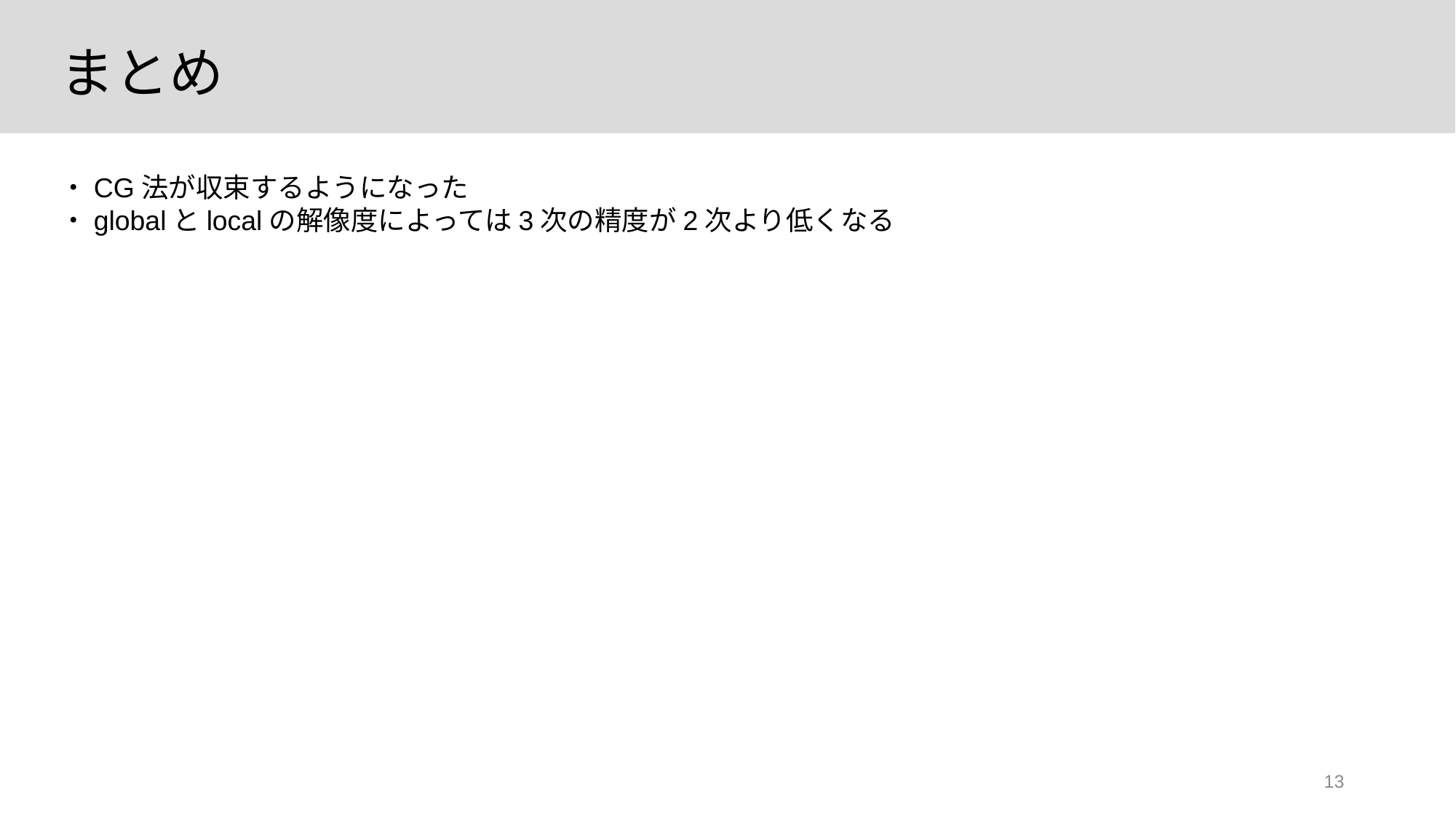

まとめ
・CG法が収束するようになった
・globalとlocalの解像度によっては3次の精度が2次より低くなる
13